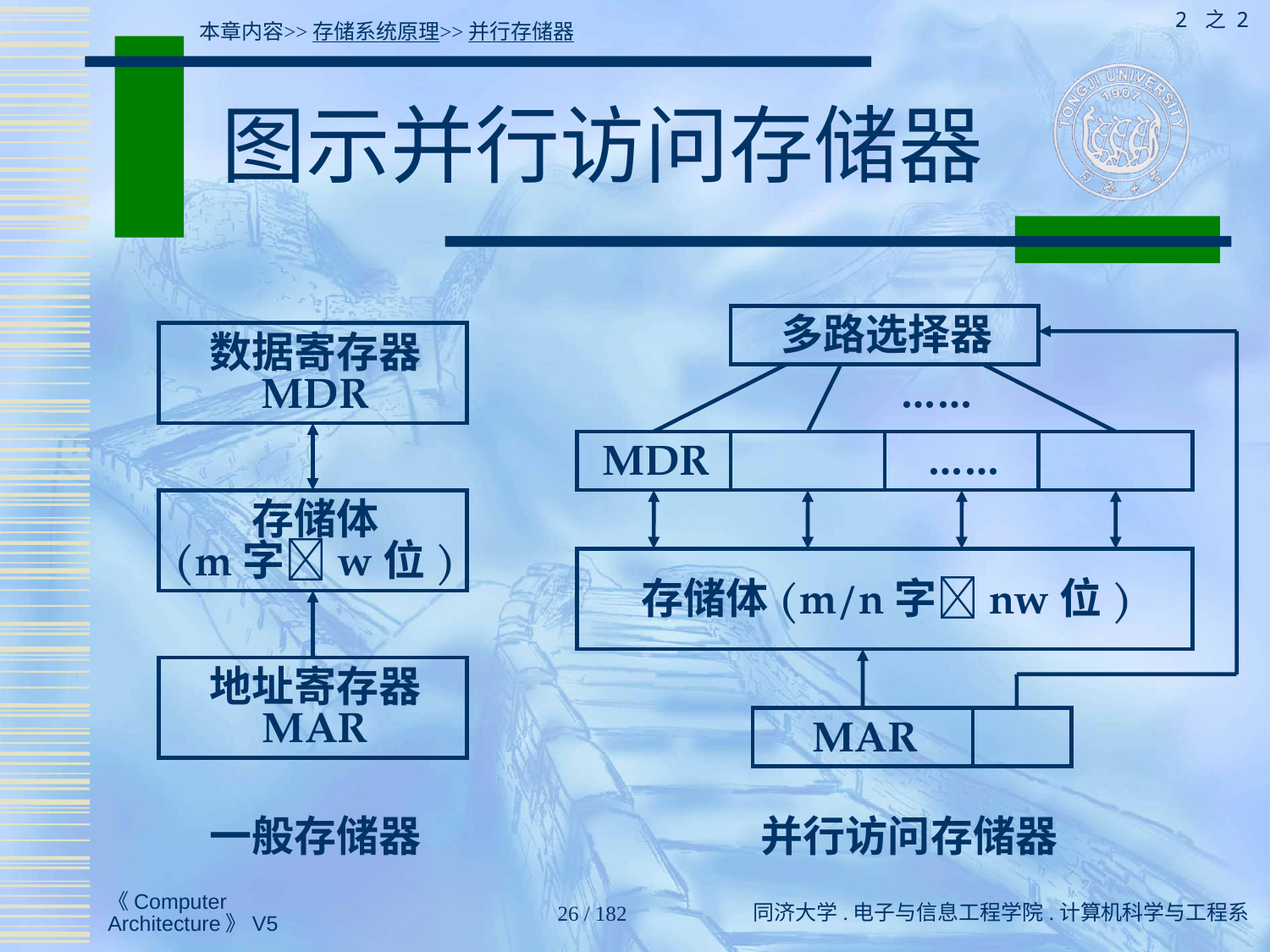

2 之 2
本章内容>>存储系统原理>>并行存储器
# 图示并行访问存储器
多路选择器
数据寄存器
MDR

……

MDR

……

存储体
(m字×w位)

存储体(m/n字×nw位)

地址寄存器
MAR

MAR

一般存储器
并行访问存储器